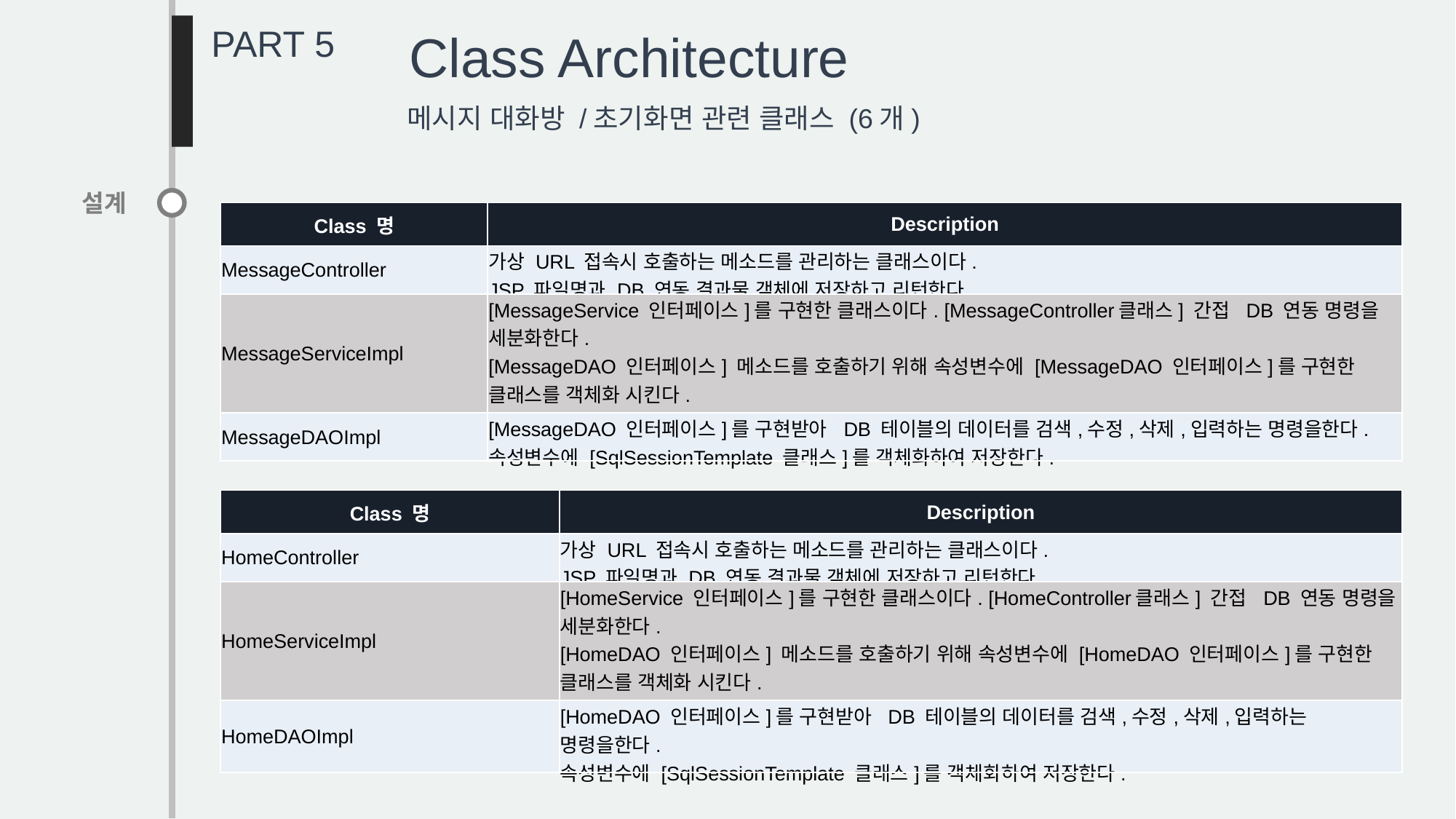

PART 5
Class Architecture
메시지 대화방 /초기화면 관련 클래스 (6개)
설계

| Class 명 | Description |
| --- | --- |
| MessageController | 가상 URL 접속시 호출하는 메소드를 관리하는 클래스이다. JSP 파일명과 DB 연동 결과물 객체에 저장하고 리턴한다. |
| MessageServiceImpl | [MessageService 인터페이스]를 구현한 클래스이다. [MessageController클래스] 간접 DB 연동 명령을 세분화한다. [MessageDAO 인터페이스] 메소드를 호출하기 위해 속성변수에 [MessageDAO 인터페이스]를 구현한 클래스를 객체화 시킨다. |
| MessageDAOImpl | [MessageDAO 인터페이스]를 구현받아 DB 테이블의 데이터를 검색,수정,삭제,입력하는 명령을한다. 속성변수에 [SqlSessionTemplate 클래스]를 객체화하여 저장한다. |
| Class 명 | Description |
| --- | --- |
| HomeController | 가상 URL 접속시 호출하는 메소드를 관리하는 클래스이다. JSP 파일명과 DB 연동 결과물 객체에 저장하고 리턴한다. |
| HomeServiceImpl | [HomeService 인터페이스]를 구현한 클래스이다. [HomeController클래스] 간접 DB 연동 명령을 세분화한다. [HomeDAO 인터페이스] 메소드를 호출하기 위해 속성변수에 [HomeDAO 인터페이스]를 구현한 클래스를 객체화 시킨다. |
| HomeDAOImpl | [HomeDAO 인터페이스]를 구현받아 DB 테이블의 데이터를 검색,수정,삭제,입력하는 명령을한다. 속성변수에 [SqlSessionTemplate 클래스]를 객체화하여 저장한다. |